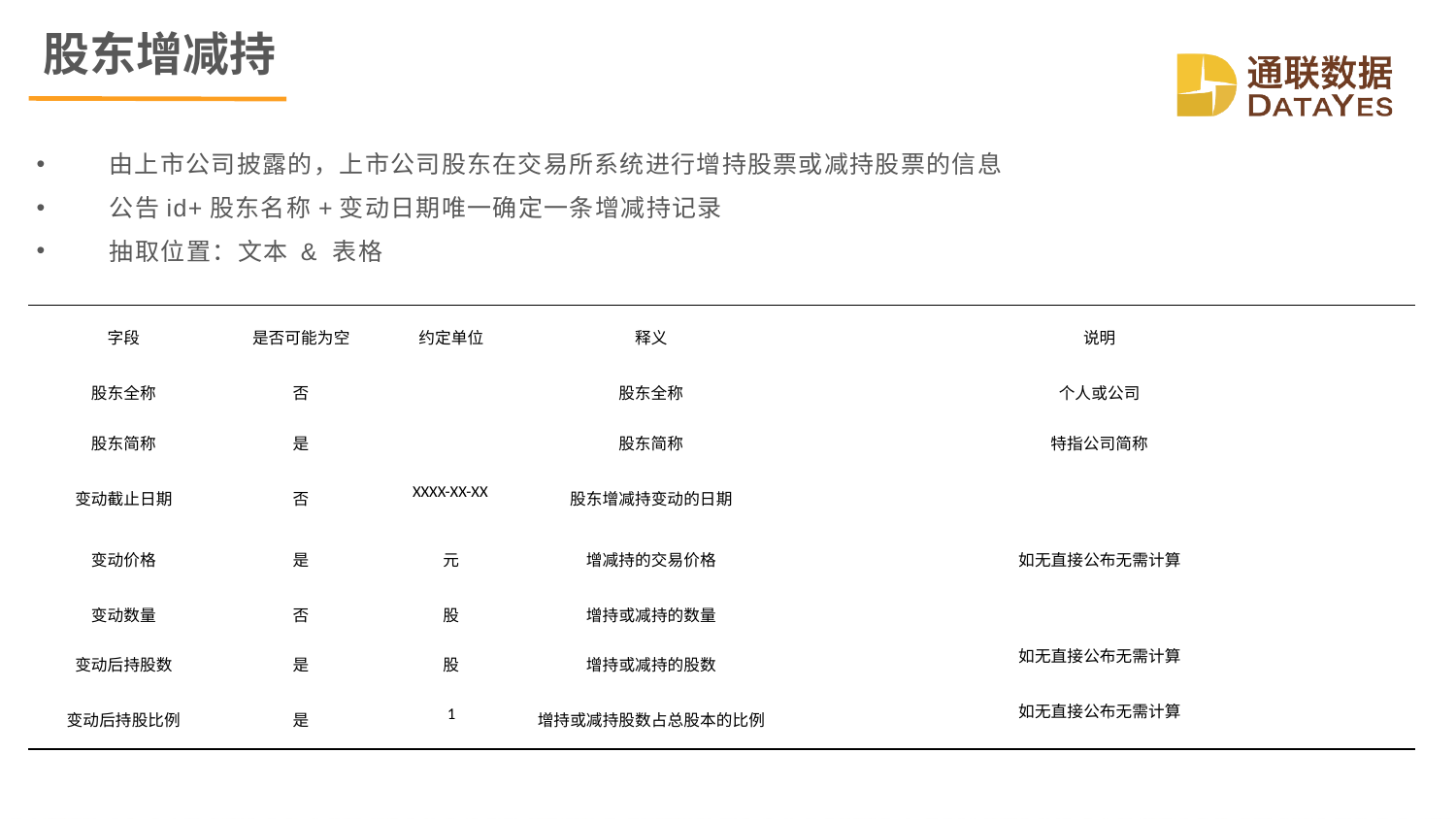

# 股东增减持

由上市公司披露的，上市公司股东在交易所系统进行增持股票或减持股票的信息
公告id+股东名称+变动日期唯一确定一条增减持记录
抽取位置：文本 & 表格
| 字段 | 是否可能为空 | 约定单位 | 释义 | 说明 |
| --- | --- | --- | --- | --- |
| 股东全称 | 否 |  | 股东全称 | 个人或公司 |
| 股东简称 | 是 |  | 股东简称 | 特指公司简称 |
| 变动截止日期 | 否 | XXXX-XX-XX | 股东增减持变动的日期 |  |
| 变动价格 | 是 | 元 | 增减持的交易价格 | 如无直接公布无需计算 |
| 变动数量 | 否 | 股 | 增持或减持的数量 |  |
| 变动后持股数 | 是 | 股 | 增持或减持的股数 | 如无直接公布无需计算 |
| 变动后持股比例 | 是 | 1 | 增持或减持股数占总股本的比例 | 如无直接公布无需计算 |

Copyright © 2017 DataYes. All rights reserved	● 保密文件，请勿外泄